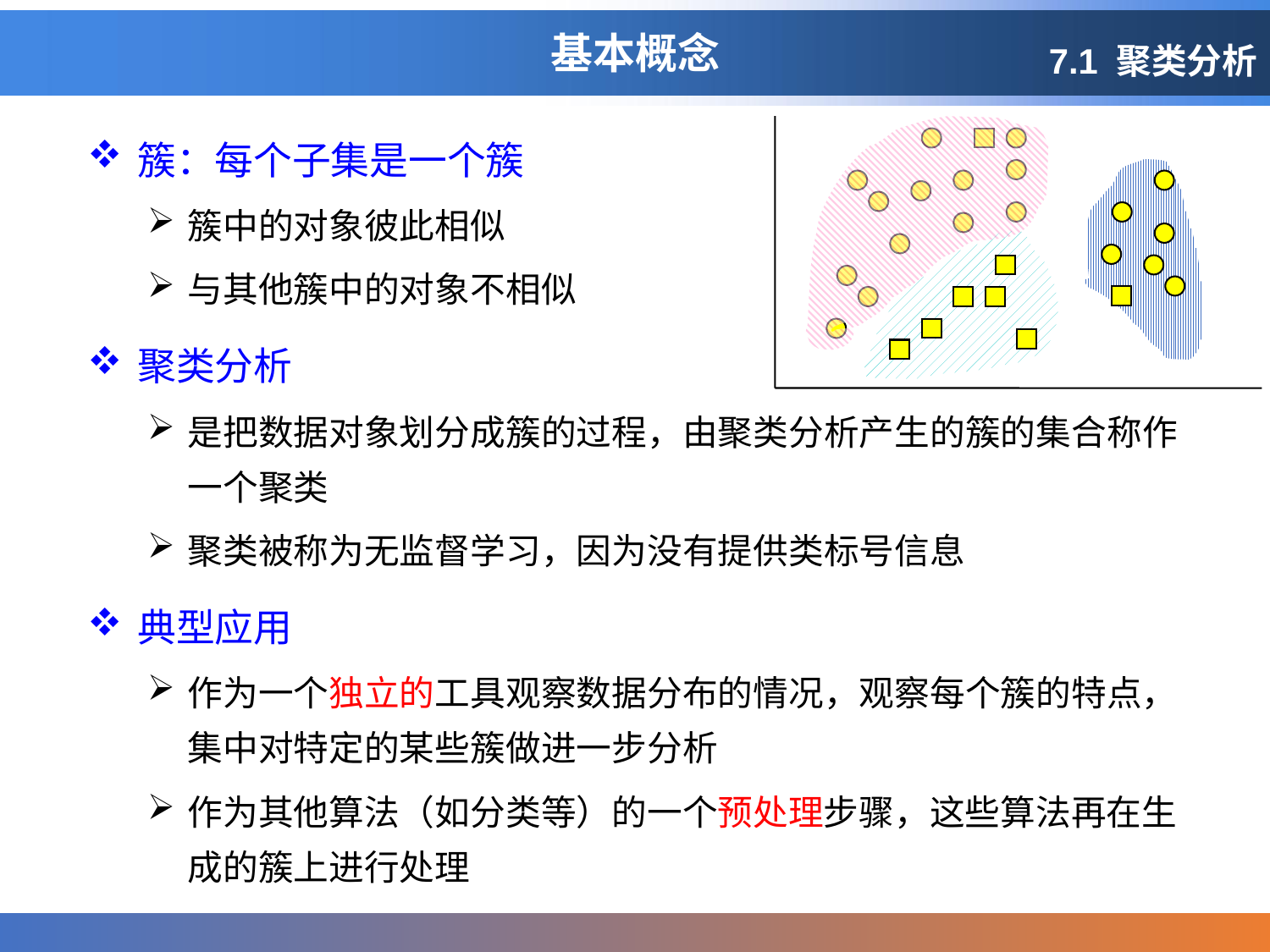

# 基本概念
7.1 聚类分析
簇：每个子集是一个簇
簇中的对象彼此相似
与其他簇中的对象不相似
聚类分析
是把数据对象划分成簇的过程，由聚类分析产生的簇的集合称作一个聚类
聚类被称为无监督学习，因为没有提供类标号信息
典型应用
作为一个独立的工具观察数据分布的情况，观察每个簇的特点，集中对特定的某些簇做进一步分析
作为其他算法（如分类等）的一个预处理步骤，这些算法再在生成的簇上进行处理